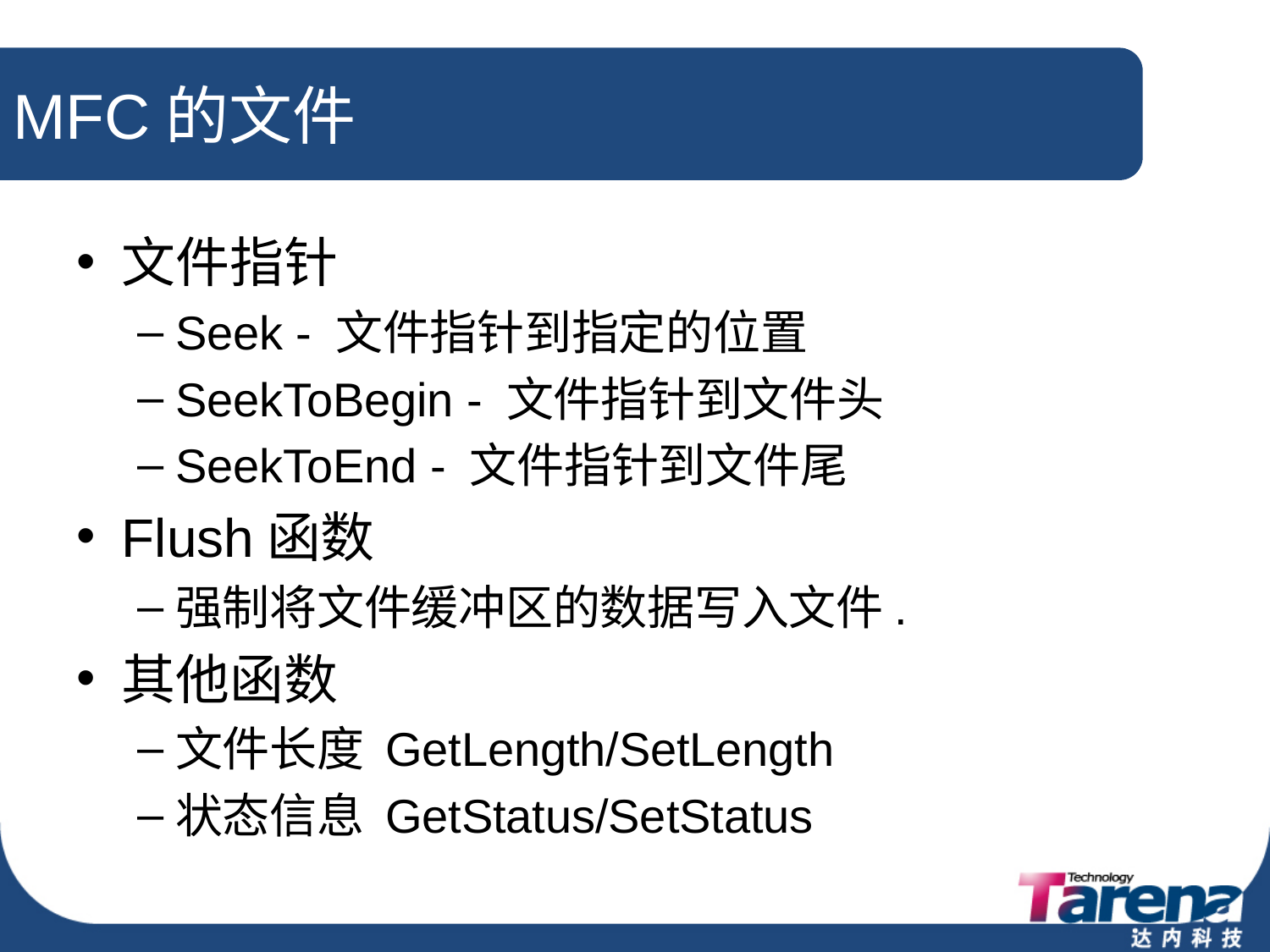

# MFC的文件
文件指针
Seek - 文件指针到指定的位置
SeekToBegin - 文件指针到文件头
SeekToEnd - 文件指针到文件尾
Flush函数
强制将文件缓冲区的数据写入文件.
其他函数
文件长度 GetLength/SetLength
状态信息 GetStatus/SetStatus